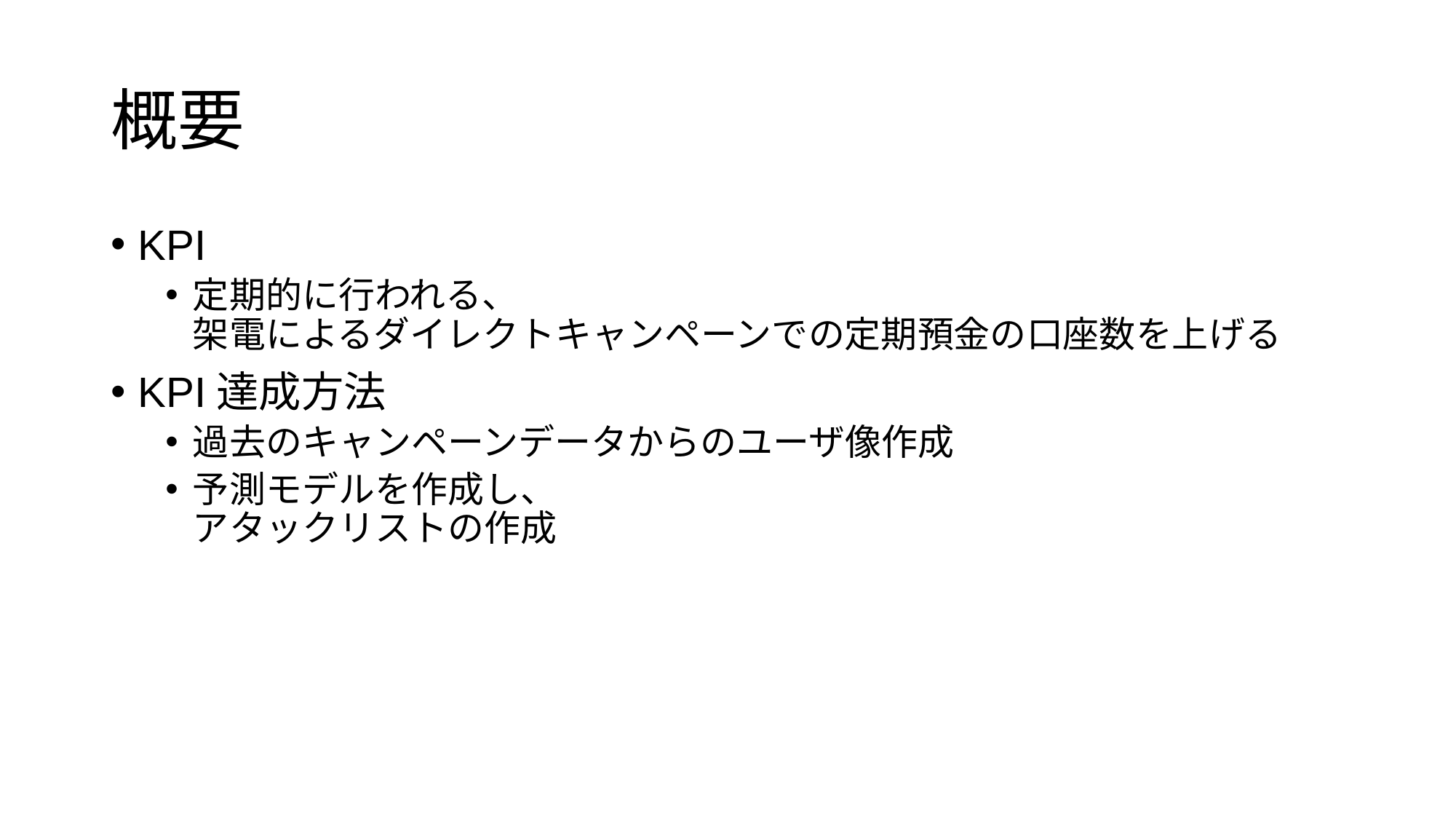

# 概要
KPI
定期的に行われる、
架電によるダイレクトキャンペーンでの定期預金の口座数を上げる
KPI達成方法
過去のキャンペーンデータからのユーザ像作成
予測モデルを作成し、
アタックリストの作成